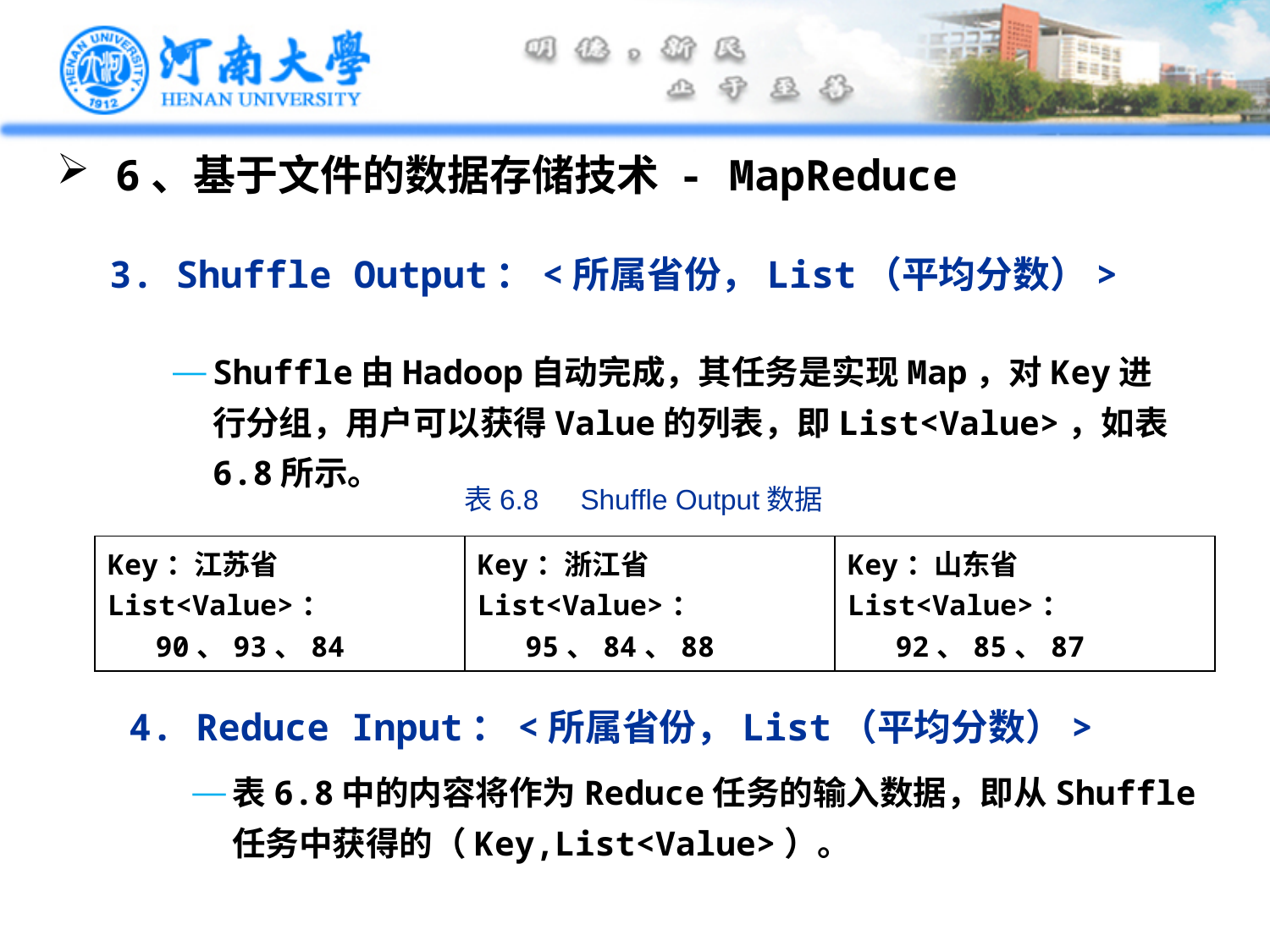

6、基于文件的数据存储技术 - MapReduce

3. Shuffle Output：<所属省份，List（平均分数）>
Shuffle由Hadoop自动完成，其任务是实现Map，对Key进行分组，用户可以获得Value的列表，即List<Value>，如表6.8所示。
表6.8　Shuffle Output数据
| Key：江苏省 List<Value>：90、93、84 | Key：浙江省 List<Value>：95、84、88 | Key：山东省 List<Value>：92、85、87 |
| --- | --- | --- |
4. Reduce Input：<所属省份，List（平均分数）>
表6.8中的内容将作为Reduce任务的输入数据，即从Shuffle任务中获得的（Key,List<Value>）。